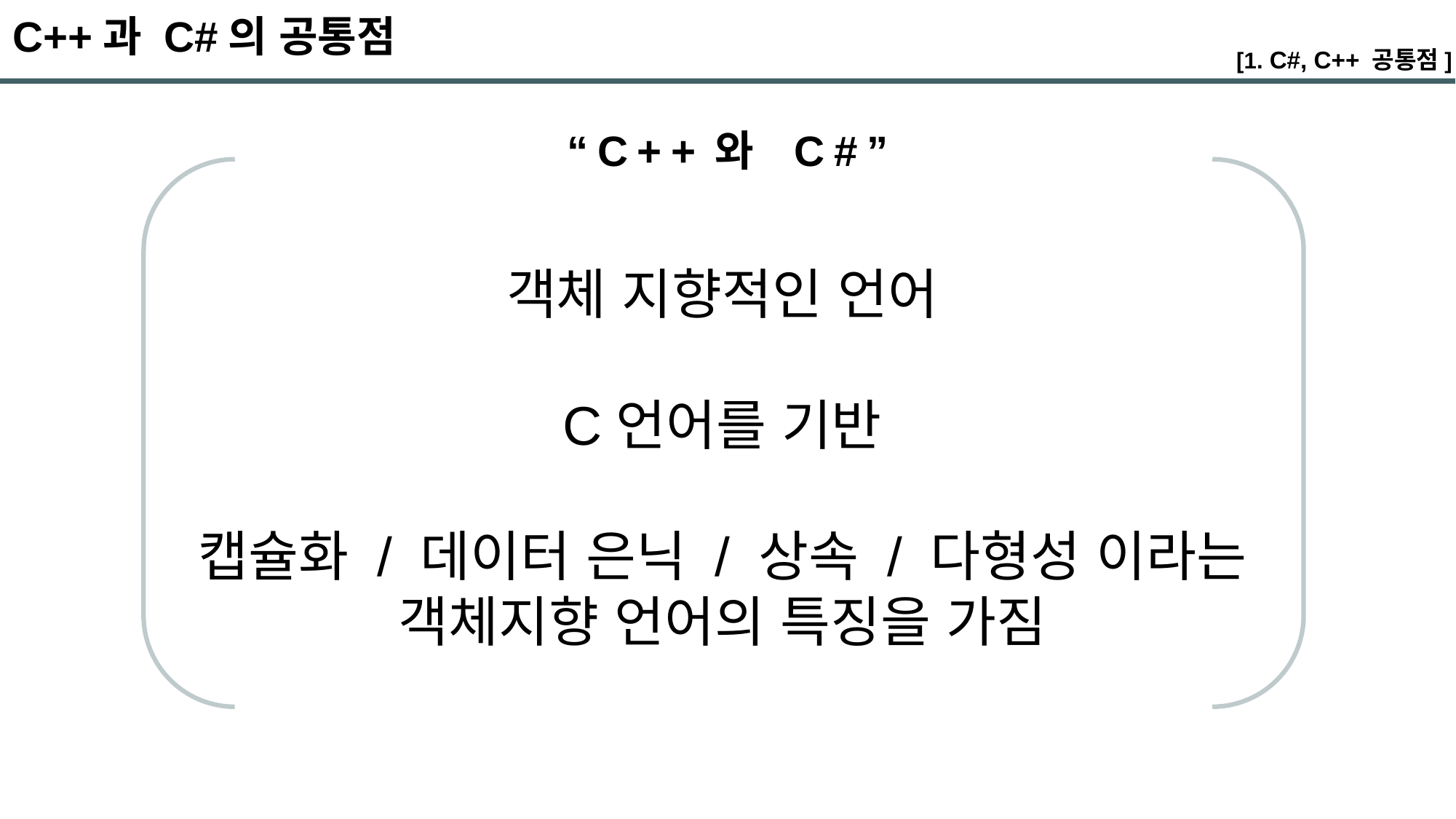

C++과 C#의 공통점​
[1. C#, C++ 공통점]

“C++와 C#”

객체 지향적인 언어

C언어를 기반

캡슐화 / 데이터 은닉 / 상속 / 다형성 이라는 객체지향 언어의 특징을 가짐